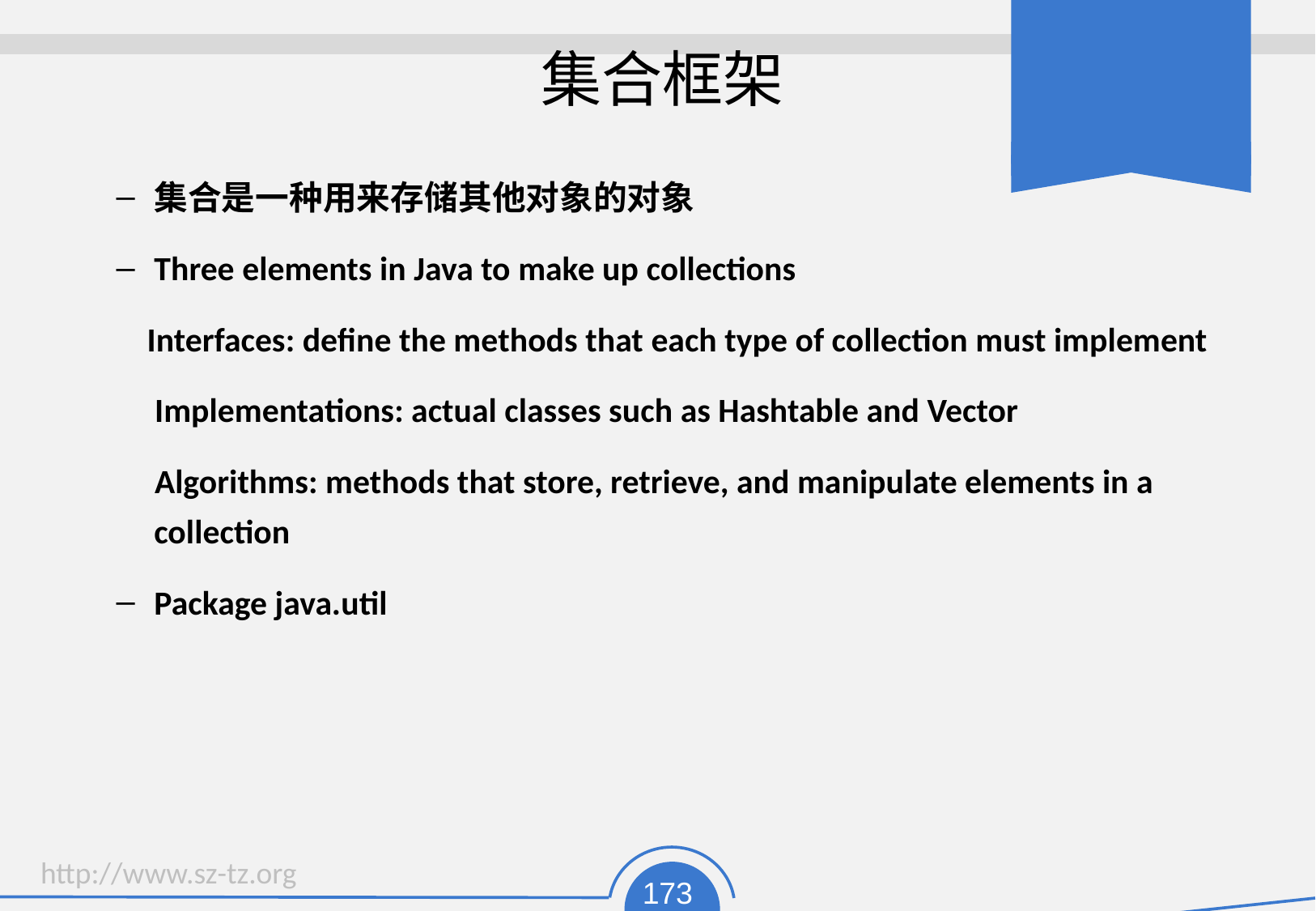

# 集合框架
集合是一种用来存储其他对象的对象
Three elements in Java to make up collections
    Interfaces: define the methods that each type of collection must implement
     Implementations: actual classes such as Hashtable and Vector
     Algorithms: methods that store, retrieve, and manipulate elements in a collection
Package java.util